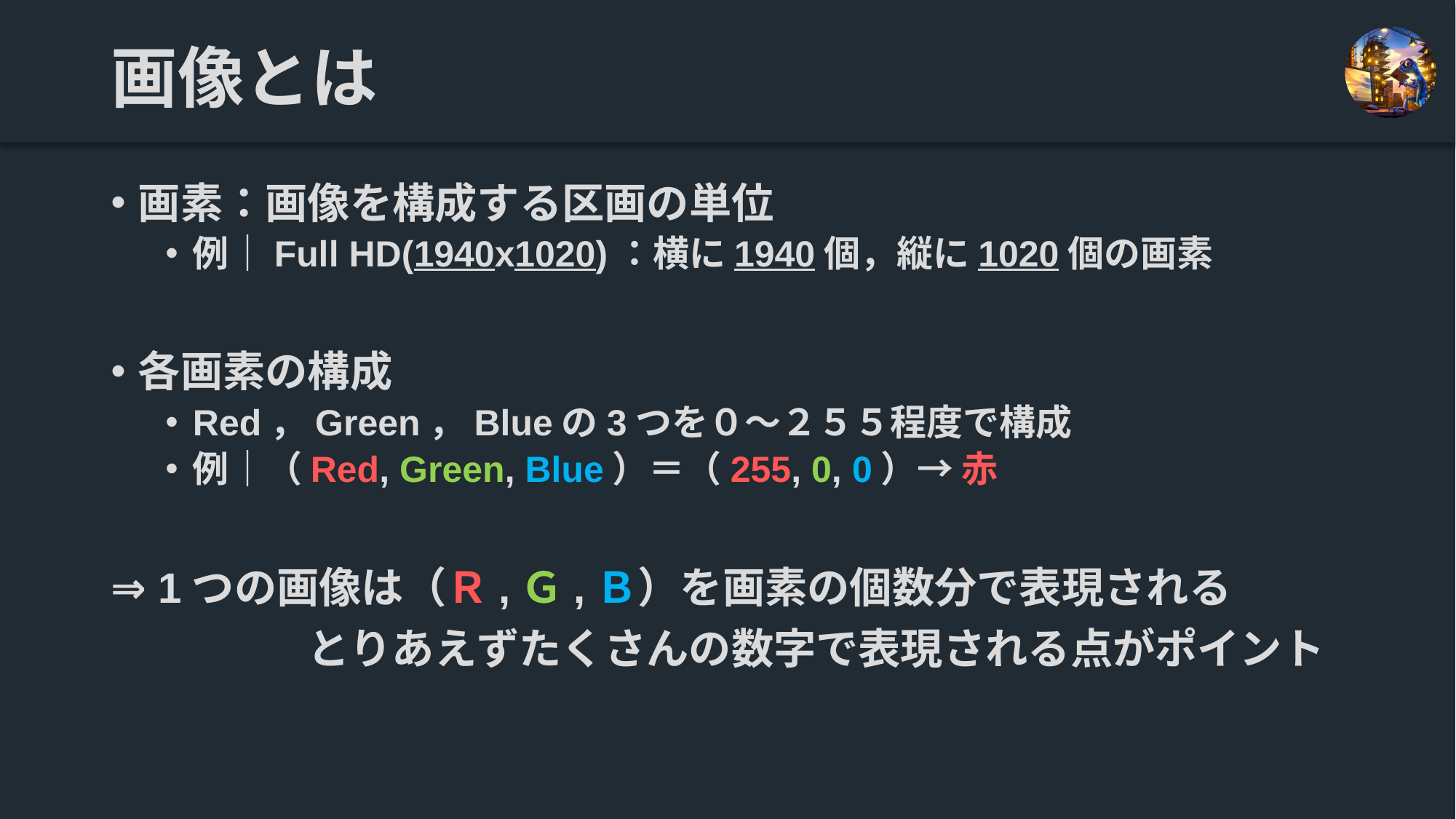

# 画像とは
画素：画像を構成する区画の単位
例｜Full HD(1940x1020)：横に1940個，縦に1020個の画素

各画素の構成
Red，Green，Blueの3つを０～２５５程度で構成
例｜（Red, Green, Blue）＝（255, 0, 0）→ 赤

⇒ 1つの画像は（Ｒ,Ｇ,Ｂ）を画素の個数分で表現される
  	        とりあえずたくさんの数字で表現される点がポイント